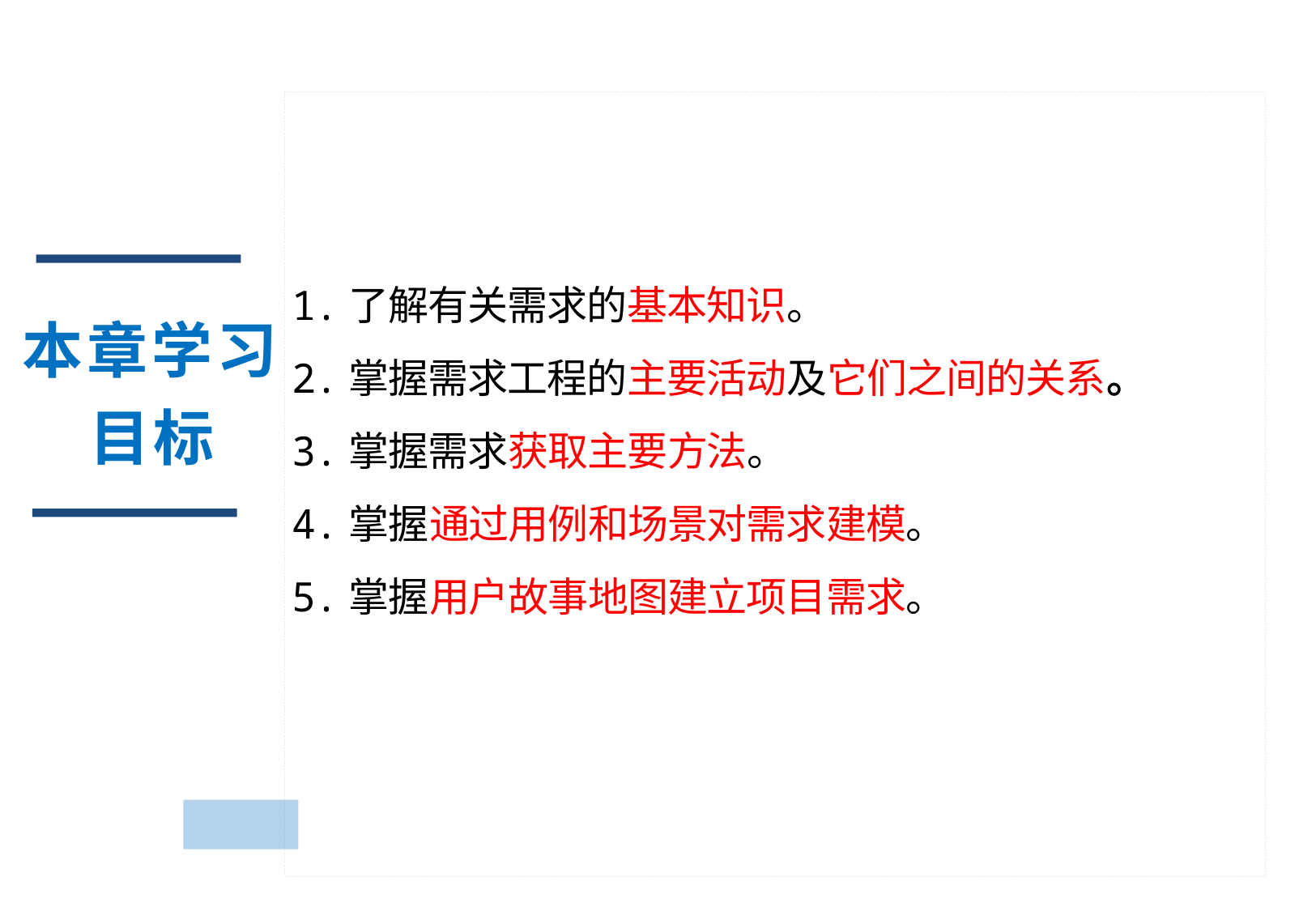

1.了解有关需求的基本知识。
2.掌握需求工程的主要活动及它们之间的关系。
3.掌握需求获取主要方法。
4.掌握通过用例和场景对需求建模。
5.掌握用户故事地图建立项目需求。

本章学习目标